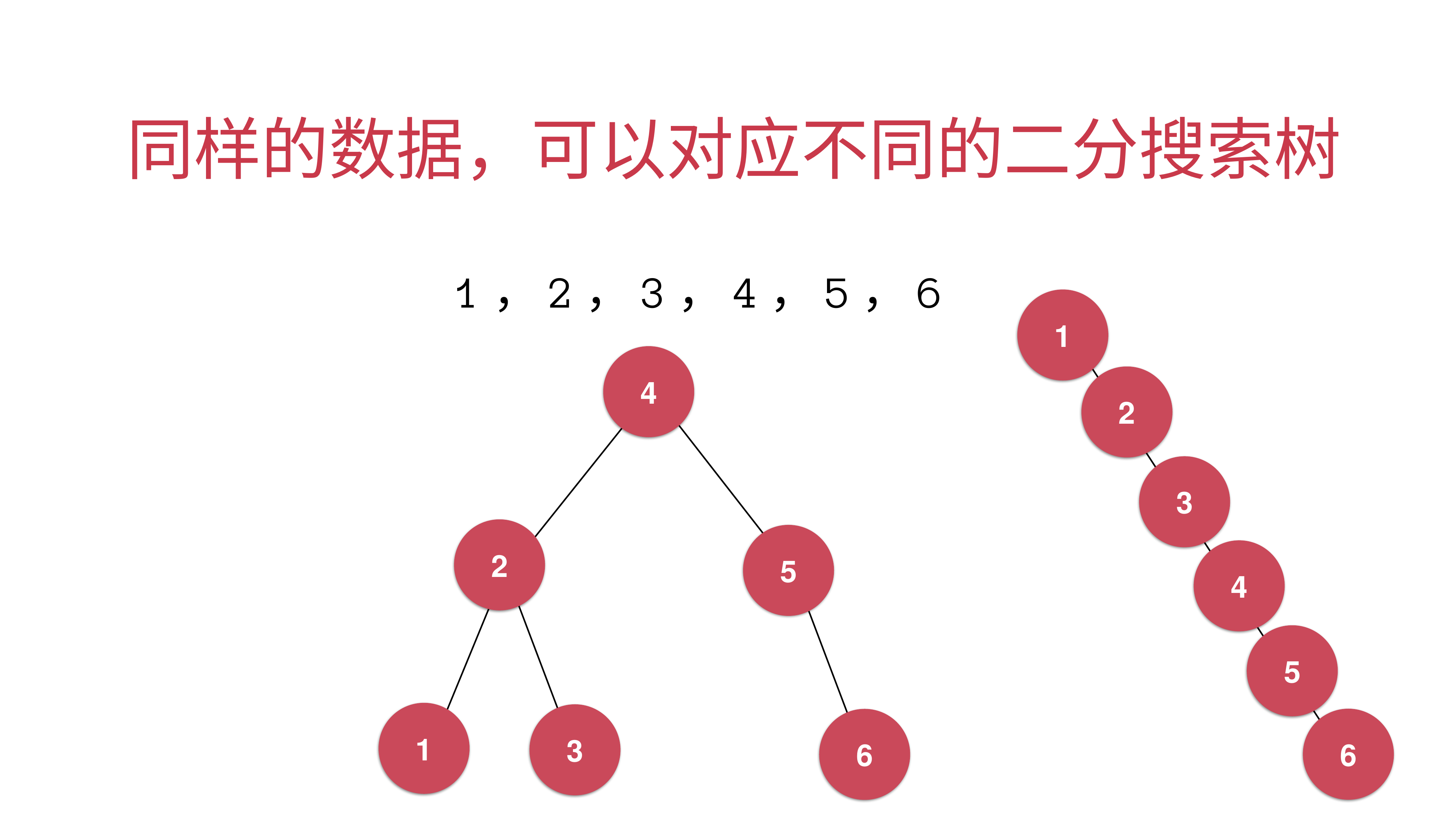

# 同样的数据，可以对应不同的二分搜索树
1，2，3，4，5，6
1

2

3

4

5

6
4

2
5

6
1
3